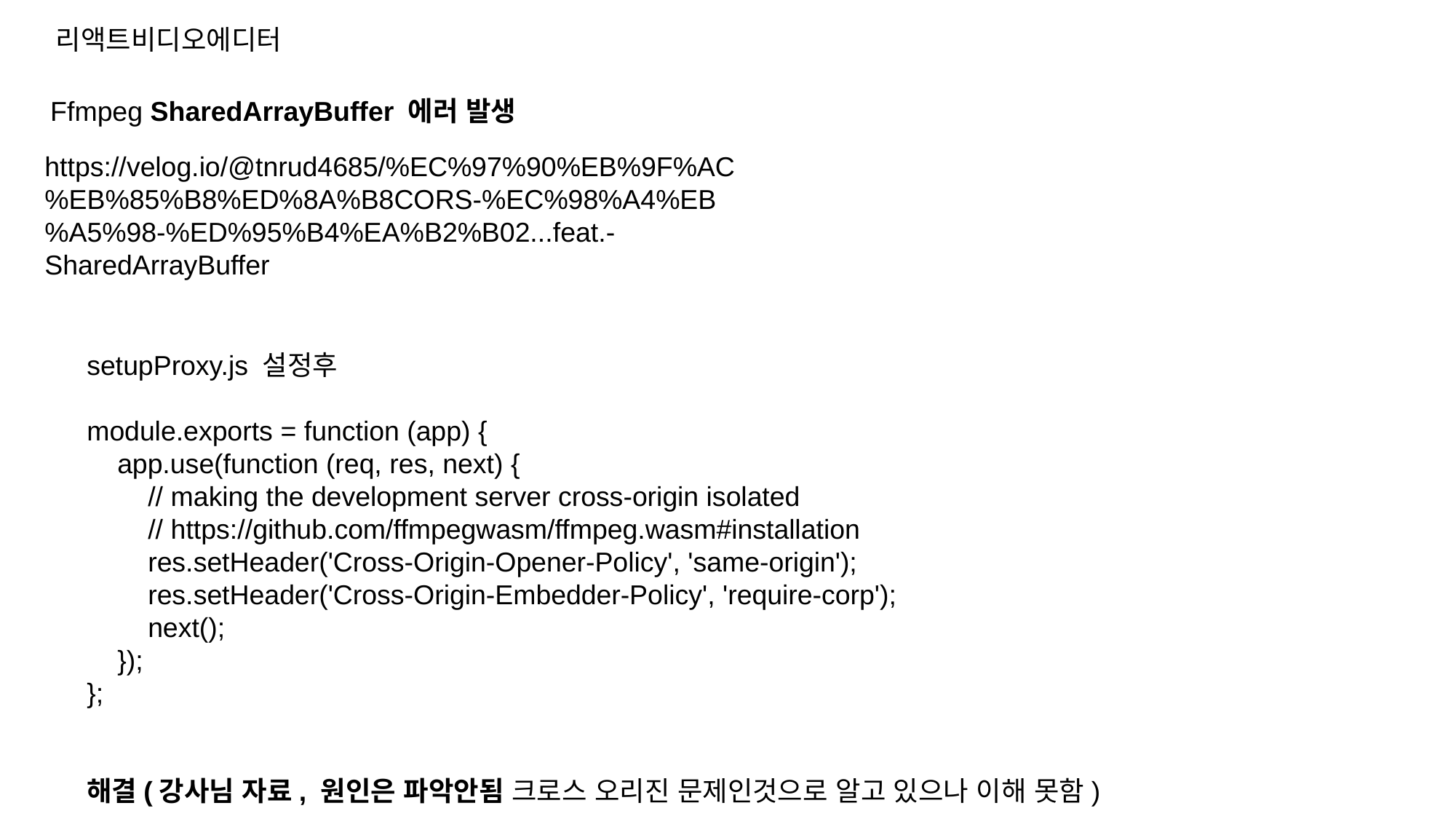

리액트비디오에디터
Ffmpeg SharedArrayBuffer 에러 발생

https://velog.io/@tnrud4685/%EC%97%90%EB%9F%AC%EB%85%B8%ED%8A%B8CORS-%EC%98%A4%EB%A5%98-%ED%95%B4%EA%B2%B02...feat.-SharedArrayBuffer
setupProxy.js 설정후

module.exports = function (app) {
    app.use(function (req, res, next) {
        // making the development server cross-origin isolated
        // https://github.com/ffmpegwasm/ffmpeg.wasm#installation
        res.setHeader('Cross-Origin-Opener-Policy', 'same-origin');
        res.setHeader('Cross-Origin-Embedder-Policy', 'require-corp');
        next();
    });
};

해결(강사님 자료, 원인은 파악안됨 크로스 오리진 문제인것으로 알고 있으나 이해 못함)